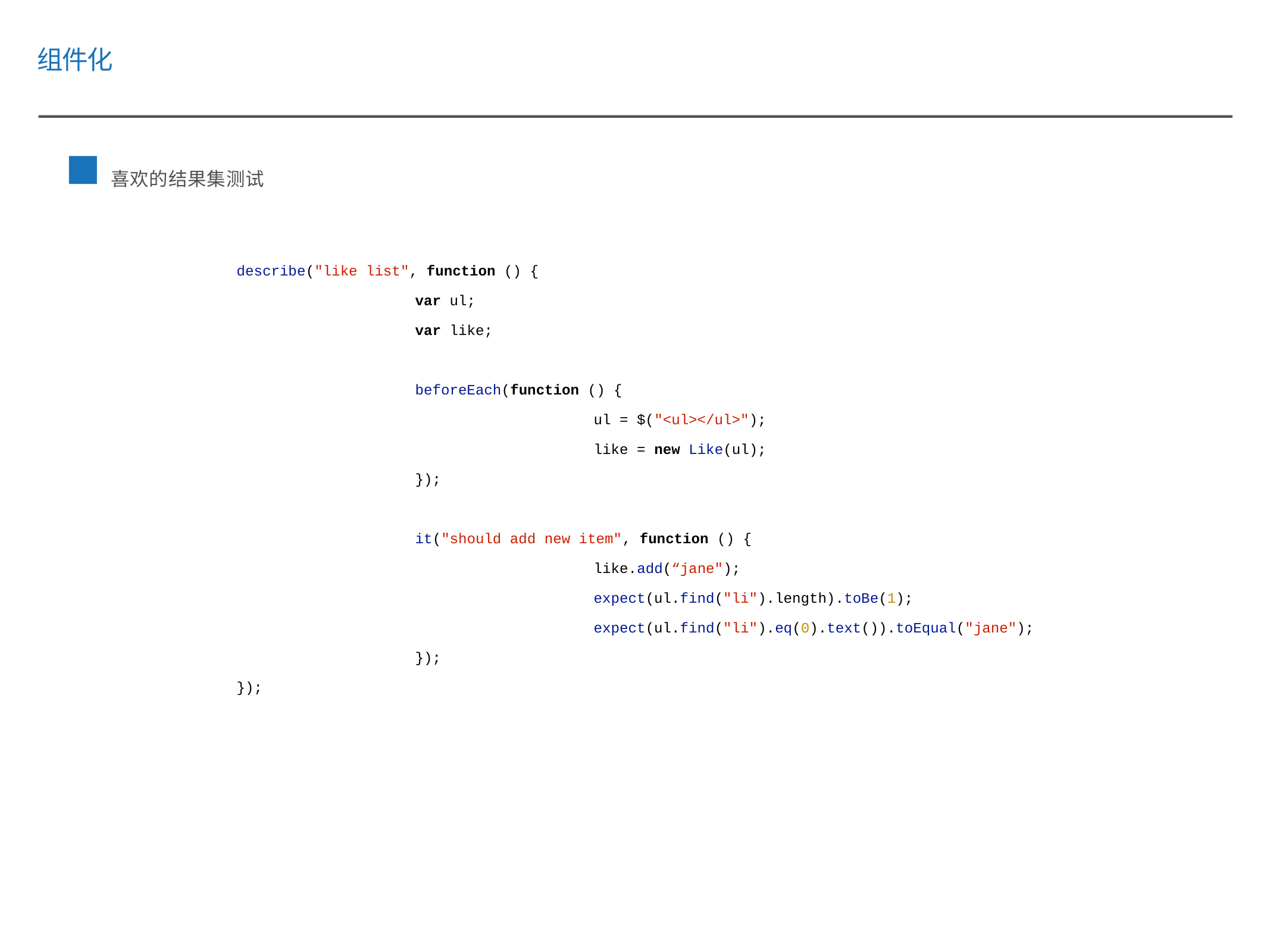

组件化
喜欢的结果集测试
describe("like list", function () {
		var ul;
		var like;

		beforeEach(function () {
				ul = $("<ul></ul>");
				like = new Like(ul);
		});

		it("should add new item", function () {
				like.add(“jane");
				expect(ul.find("li").length).toBe(1);
				expect(ul.find("li").eq(0).text()).toEqual("jane");
		});
});